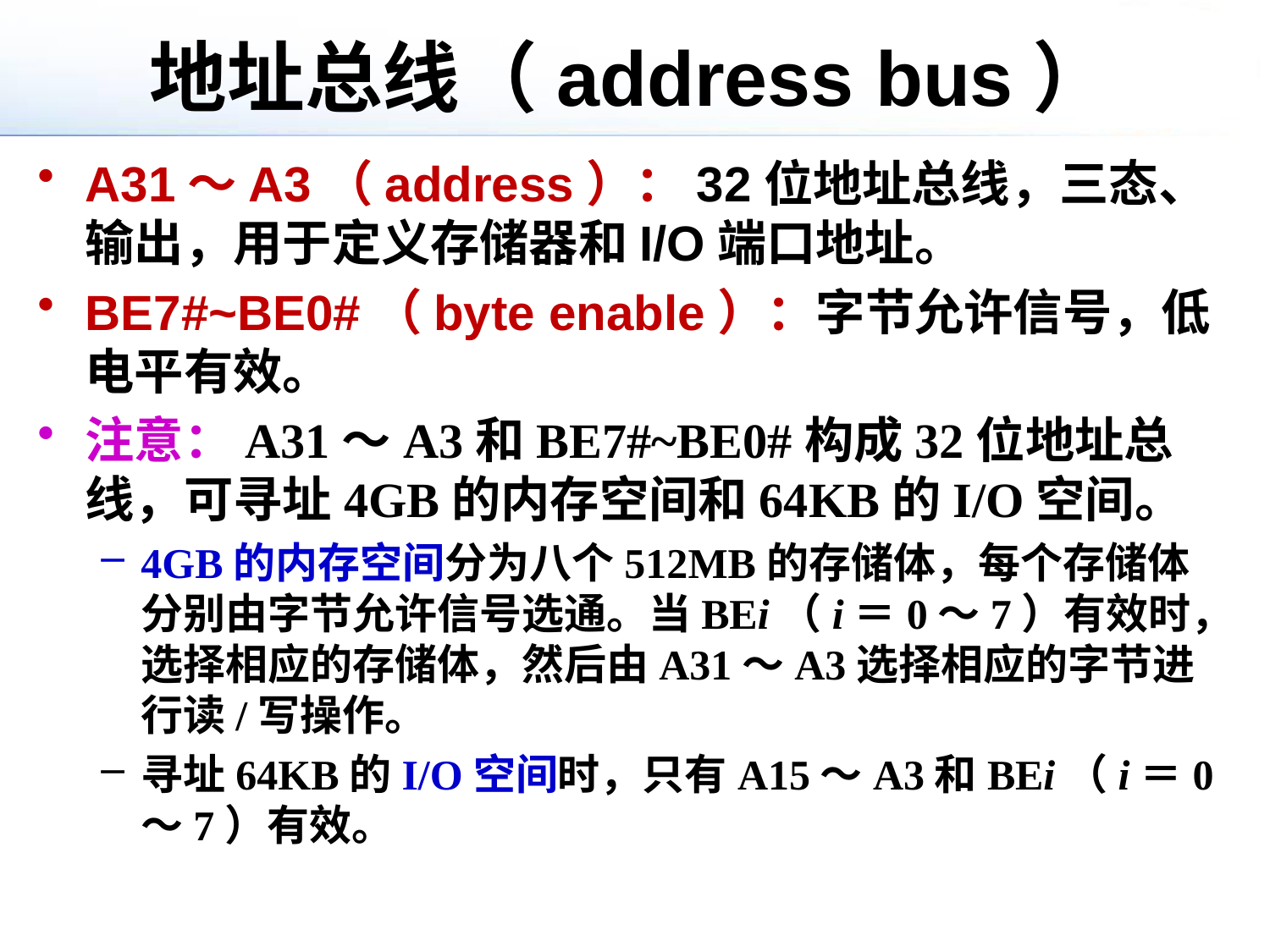

# 地址总线（address bus）
A31～A3（address）：32位地址总线，三态、输出，用于定义存储器和I/O端口地址。
BE7#~BE0#（byte enable）：字节允许信号，低电平有效。
注意：A31～A3和BE7#~BE0#构成32位地址总线，可寻址4GB的内存空间和64KB的I/O空间。
4GB的内存空间分为八个512MB的存储体，每个存储体分别由字节允许信号选通。当BEi（i＝0～7）有效时，选择相应的存储体，然后由A31～A3选择相应的字节进行读/写操作。
寻址64KB的I/O空间时，只有A15～A3和BEi（i＝0～7）有效。